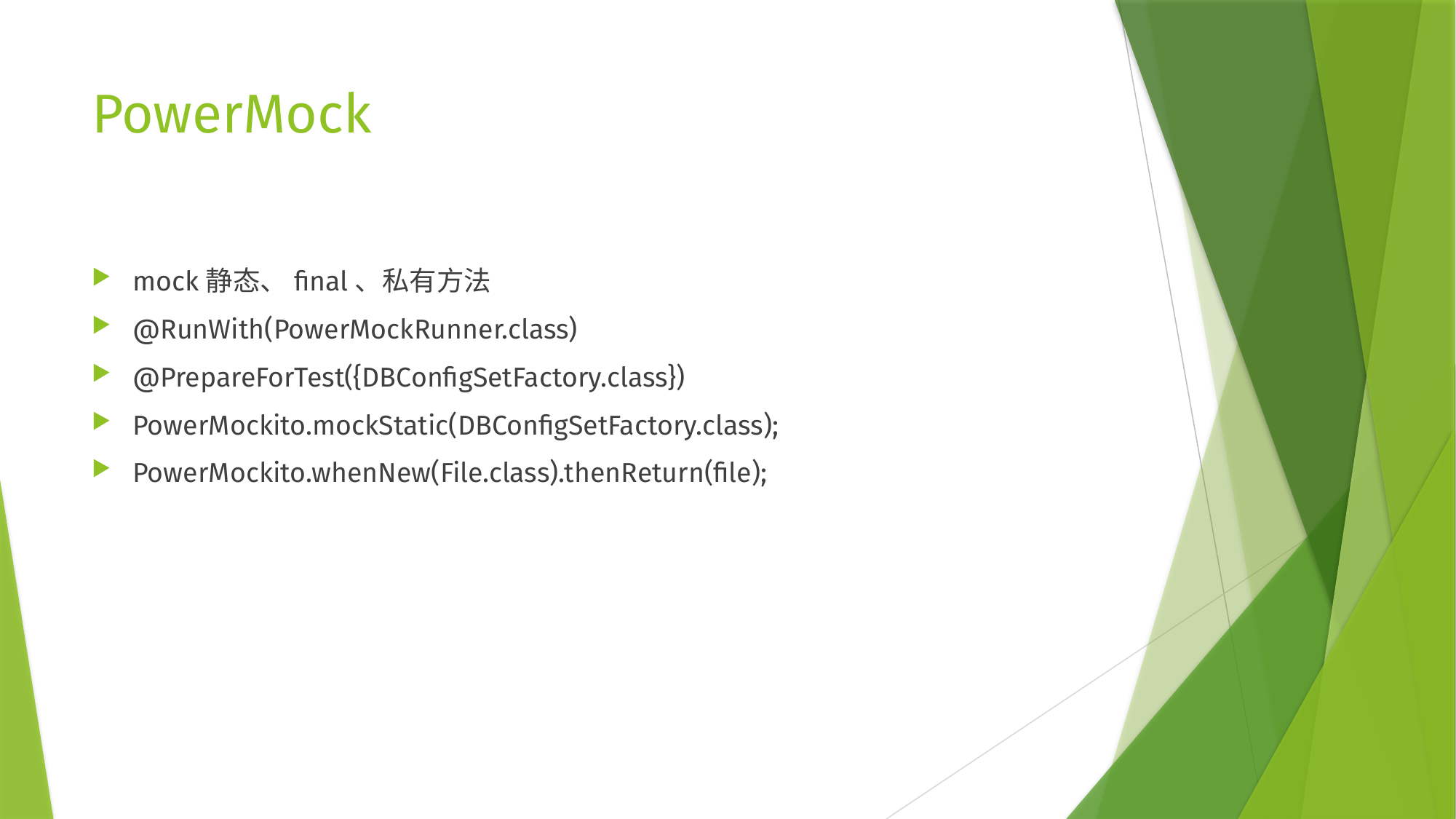

# PowerMock
mock静态、final、私有方法
@RunWith(PowerMockRunner.class)
@PrepareForTest({DBConfigSetFactory.class})
PowerMockito.mockStatic(DBConfigSetFactory.class);
PowerMockito.whenNew(File.class).thenReturn(file);